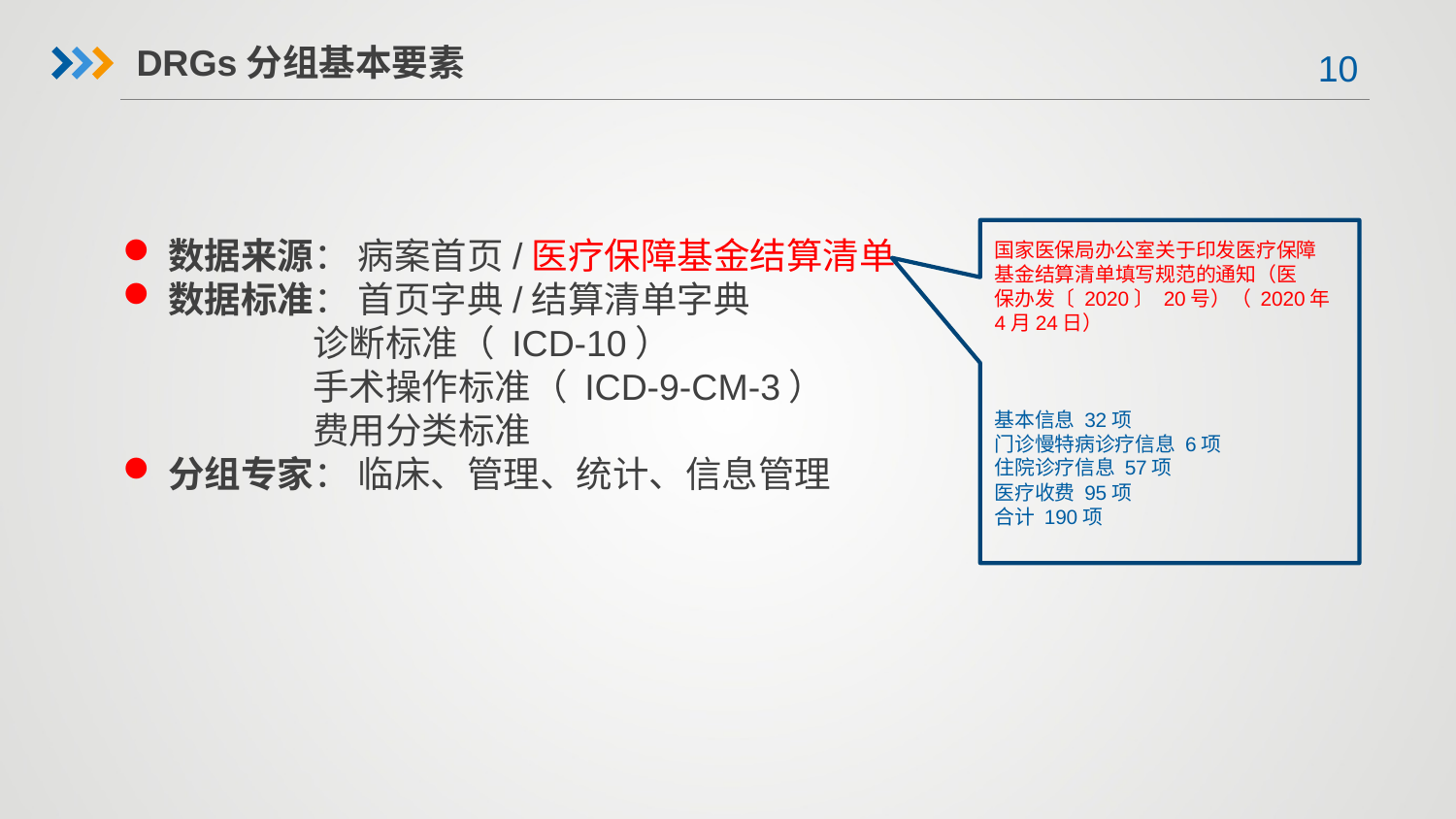

DRGs分组基本要素

数据来源： 病案首页/医疗保障基金结算清单
数据标准： 首页字典/结算清单字典
                      诊断标准（ ICD-10）
                      手术操作标准（ ICD-9-CM-3）
                      费用分类标准
分组专家： 临床、管理、统计、信息管理
国家医保局办公室关于印发医疗保障基金结算清单填写规范的通知（医
保办发〔 2020〕 20号）（ 2020年4月24日）

基本信息 32项
门诊慢特病诊疗信息 6项
住院诊疗信息 57项
医疗收费 95项
合计 190项